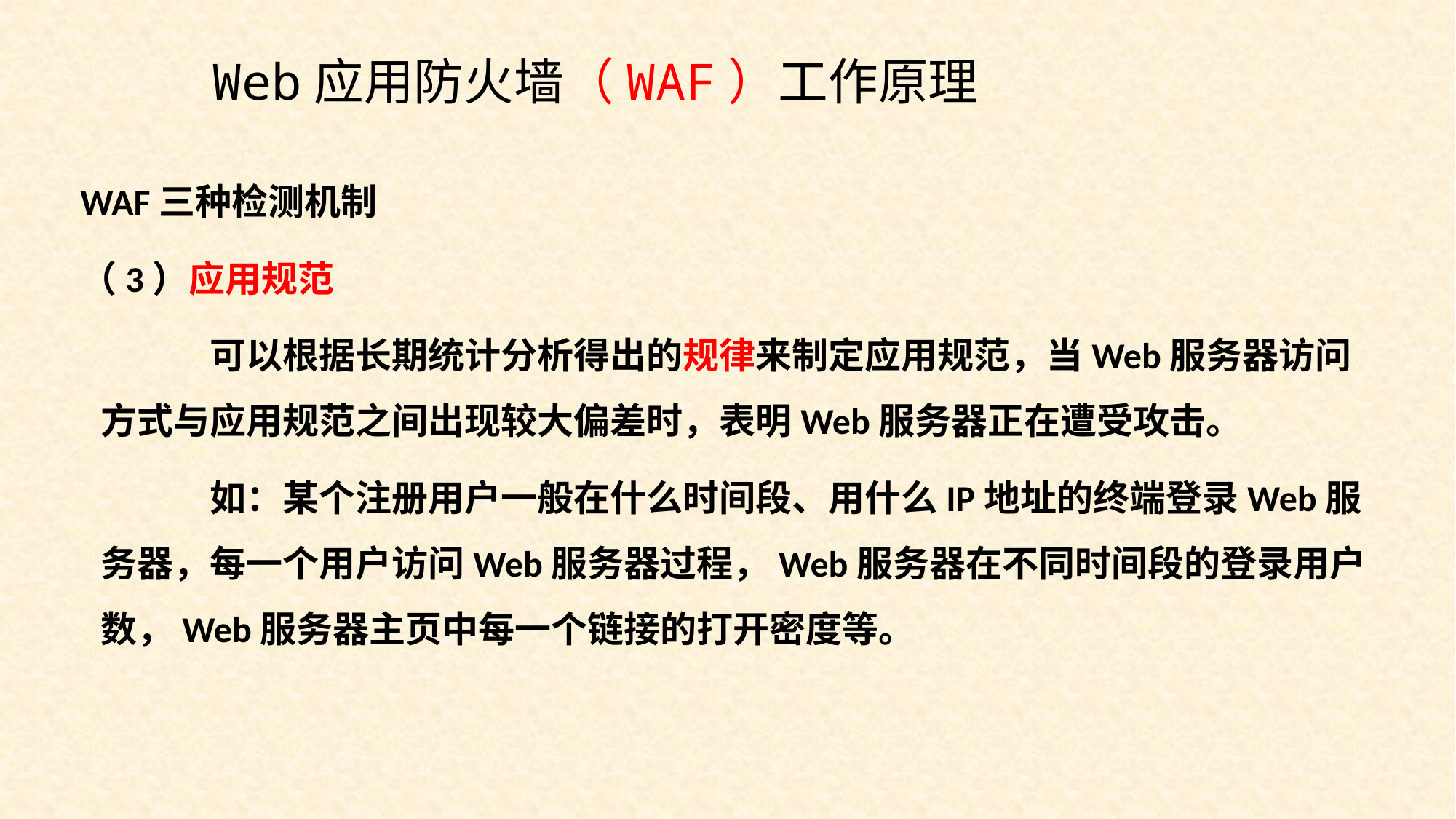

# Web应用防火墙（WAF）工作原理
WAF三种检测机制
（3）应用规范
		可以根据长期统计分析得出的规律来制定应用规范，当Web服务器访问方式与应用规范之间出现较大偏差时，表明Web服务器正在遭受攻击。
		如：某个注册用户一般在什么时间段、用什么IP地址的终端登录Web服务器，每一个用户访问Web服务器过程，Web服务器在不同时间段的登录用户数，Web服务器主页中每一个链接的打开密度等。